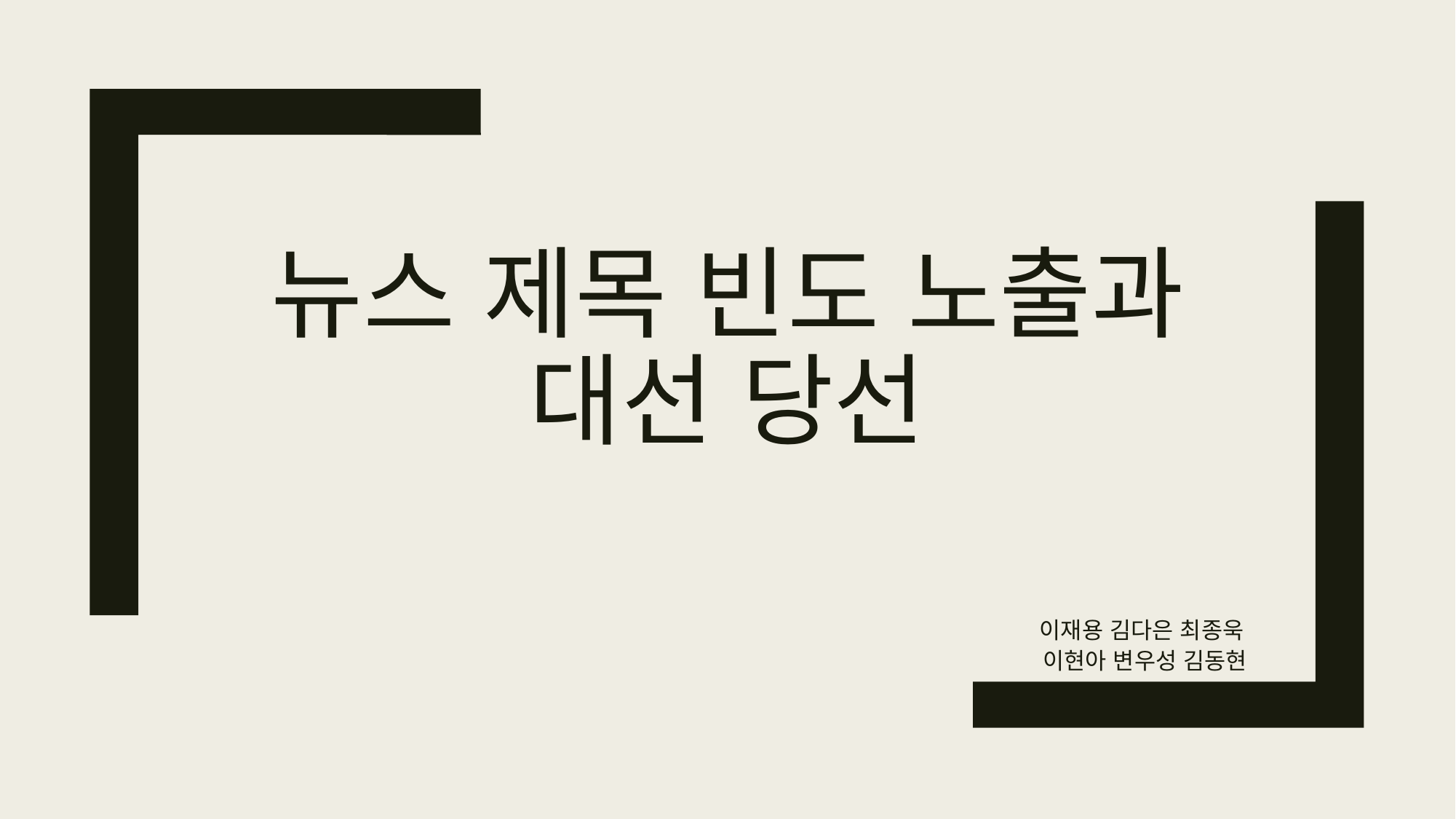

# 뉴스 제목 빈도 노출과 대선 당선
이재용 김다은 최종욱
이현아 변우성 김동현